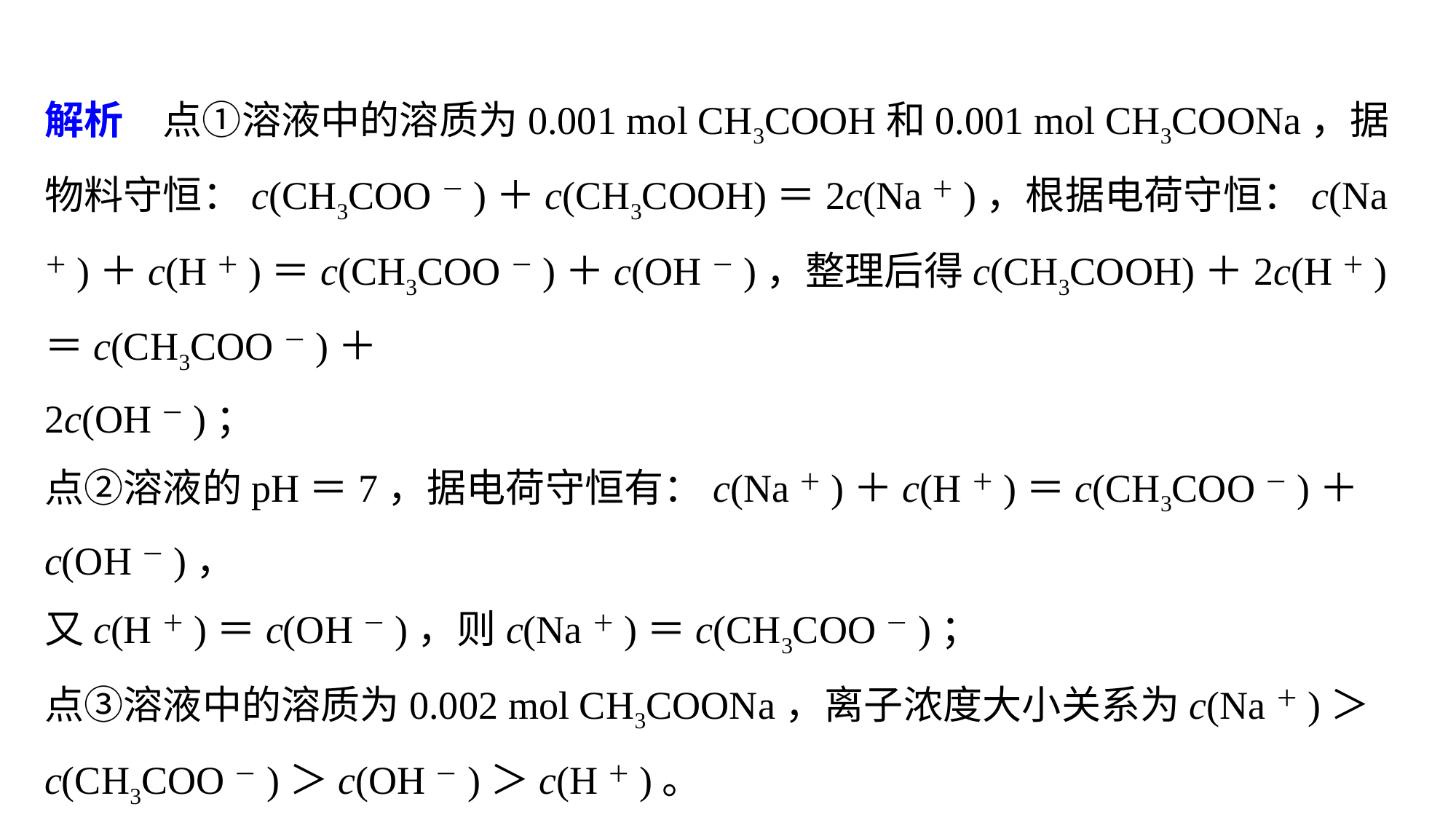

解析　点①溶液中的溶质为0.001 mol CH3COOH和0.001 mol CH3COONa，据物料守恒：c(CH3COO－)＋c(CH3COOH)＝2c(Na＋)，根据电荷守恒：c(Na＋)＋c(H＋)＝c(CH3COO－)＋c(OH－)，整理后得c(CH3COOH)＋2c(H＋)＝c(CH3COO－)＋
2c(OH－)；
点②溶液的pH＝7，据电荷守恒有：c(Na＋)＋c(H＋)＝c(CH3COO－)＋c(OH－)，
又c(H＋)＝c(OH－)，则c(Na＋)＝c(CH3COO－)；
点③溶液中的溶质为0.002 mol CH3COONa，离子浓度大小关系为c(Na＋)＞
c(CH3COO－)＞c(OH－)＞c(H＋)。
答案　D